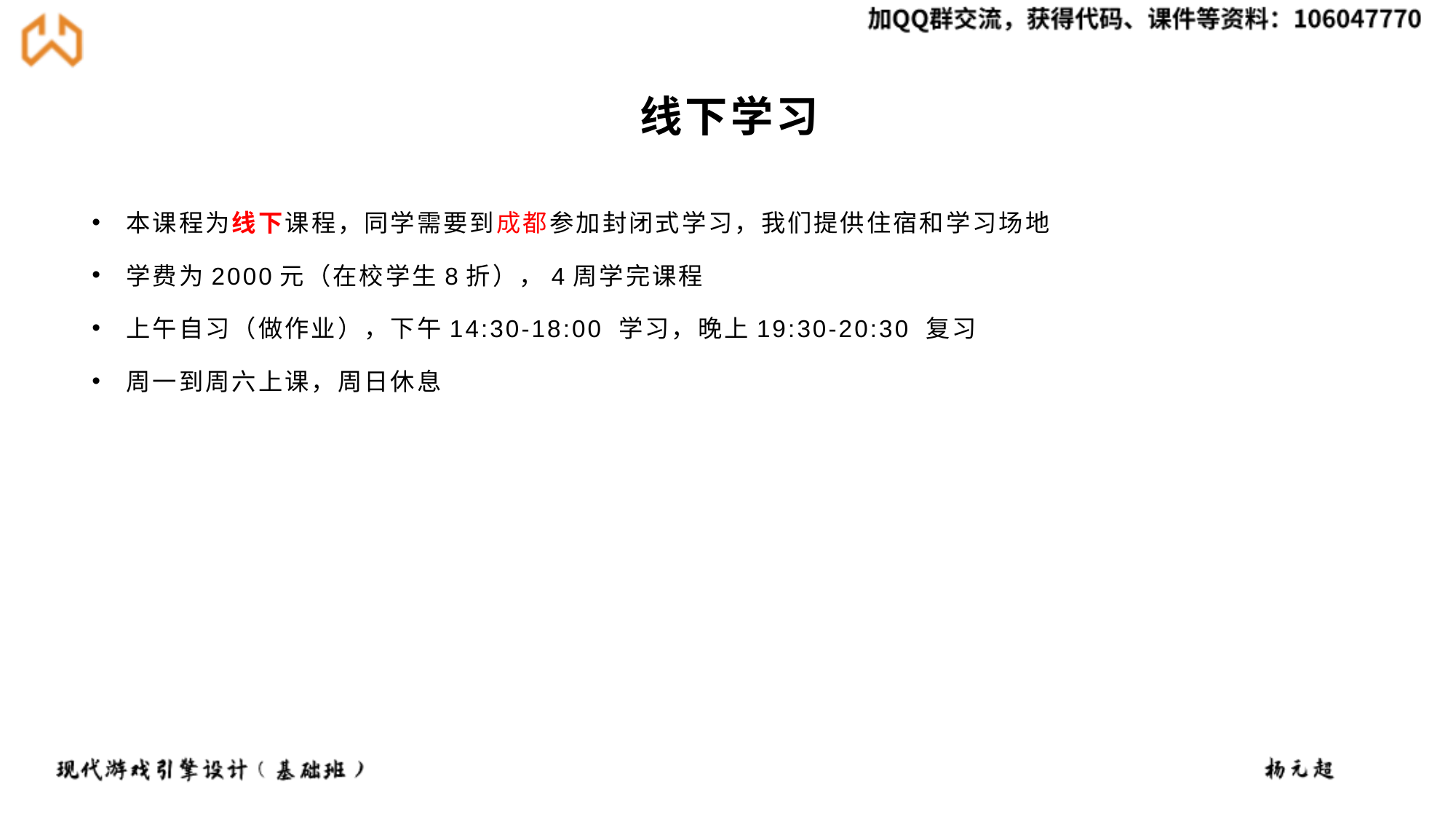

# 线下学习
本课程为线下课程，同学需要到成都参加封闭式学习，我们提供住宿和学习场地
学费为2000元（在校学生8折），4周学完课程
上午自习（做作业），下午14:30-18:00 学习，晚上19:30-20:30 复习
周一到周六上课，周日休息